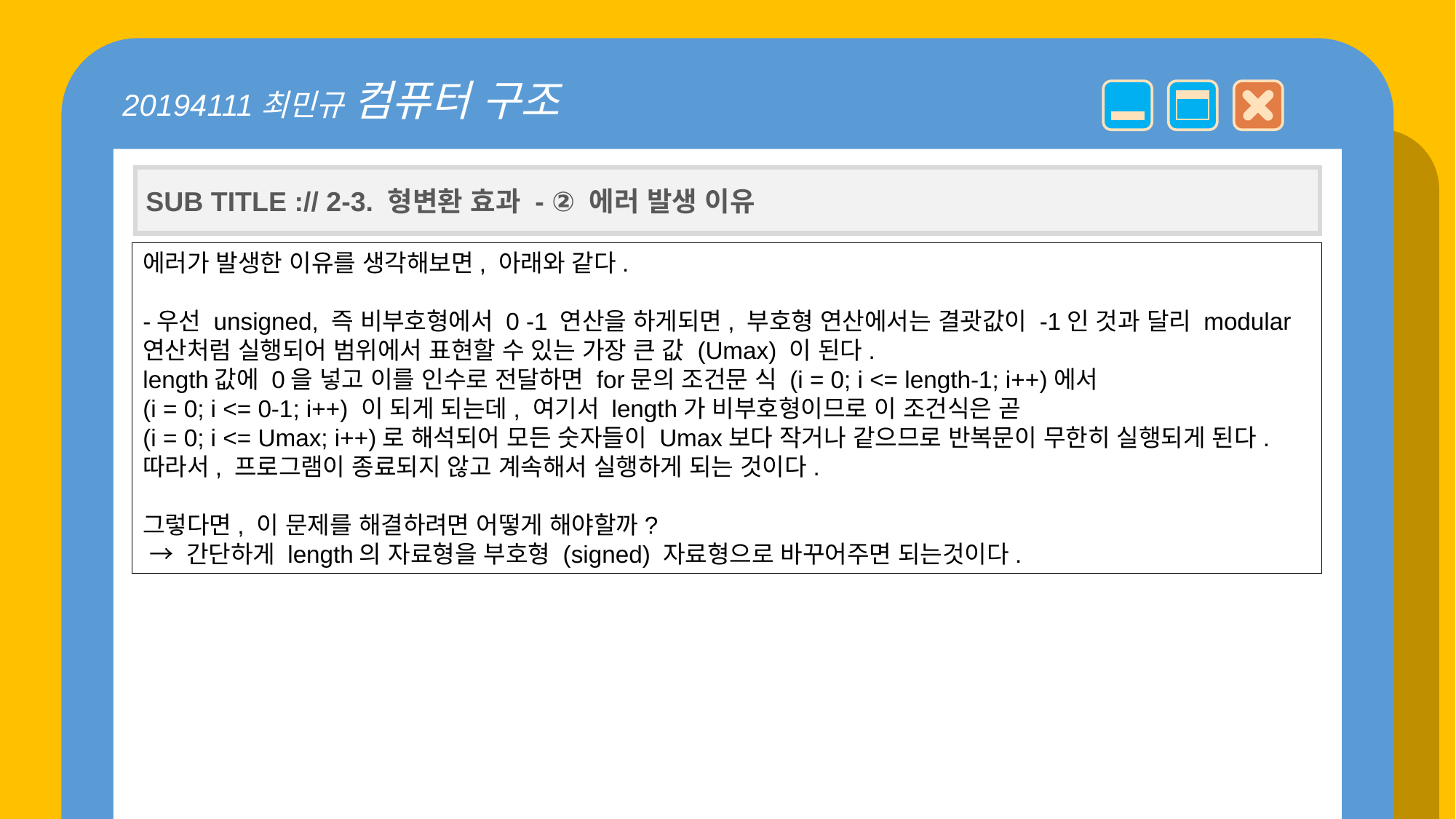

20194111최민규 컴퓨터 구조

SUB TITLE :// 2-3. 형변환 효과 - ② 에러 발생 이유
에러가 발생한 이유를 생각해보면, 아래와 같다.

-우선 unsigned, 즉 비부호형에서 0 -1 연산을 하게되면, 부호형 연산에서는 결괏값이 -1인 것과 달리 modular 연산처럼 실행되어 범위에서 표현할 수 있는 가장 큰 값 (Umax) 이 된다.
length값에 0을 넣고 이를 인수로 전달하면 for문의 조건문 식 (i = 0; i <= length-1; i++)에서
(i = 0; i <= 0-1; i++) 이 되게 되는데, 여기서 length가 비부호형이므로 이 조건식은 곧
(i = 0; i <= Umax; i++)로 해석되어 모든 숫자들이 Umax보다 작거나 같으므로 반복문이 무한히 실행되게 된다.
따라서, 프로그램이 종료되지 않고 계속해서 실행하게 되는 것이다.

그렇다면, 이 문제를 해결하려면 어떻게 해야할까?
 → 간단하게 length의 자료형을 부호형 (signed) 자료형으로 바꾸어주면 되는것이다.